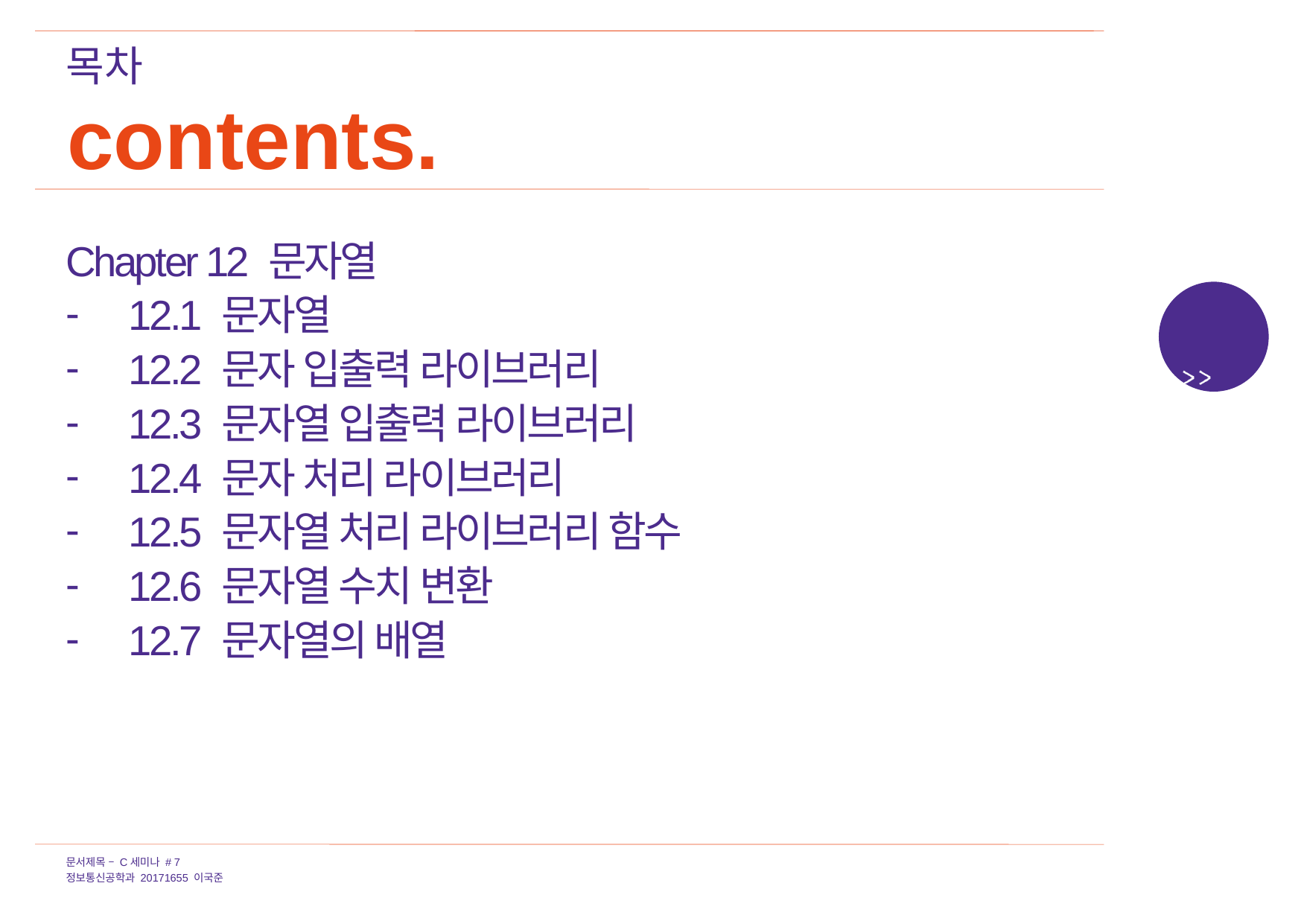

목차
contents.
Chapter 12 문자열
12.1 문자열
12.2 문자 입출력 라이브러리
12.3 문자열 입출력 라이브러리
12.4 문자 처리 라이브러리
12.5 문자열 처리 라이브러리 함수
12.6 문자열 수치 변환
12.7 문자열의 배열
문서제목 – C세미나 # 7
정보통신공학과 20171655 이국준